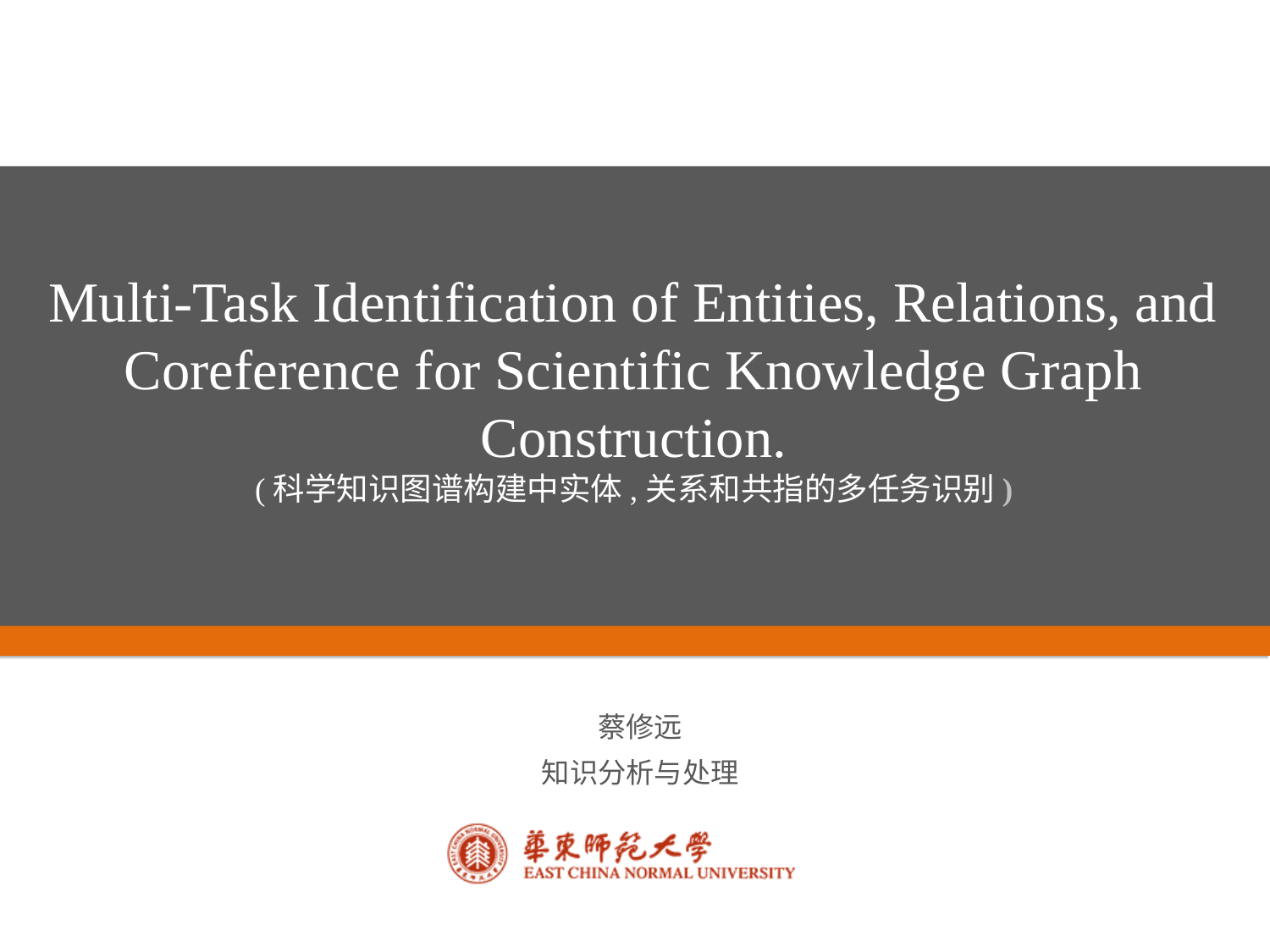

Multi-Task Identification of Entities, Relations, and Coreference for Scientific Knowledge Graph Construction.
(科学知识图谱构建中实体,关系和共指的多任务识别)
蔡修远
知识分析与处理